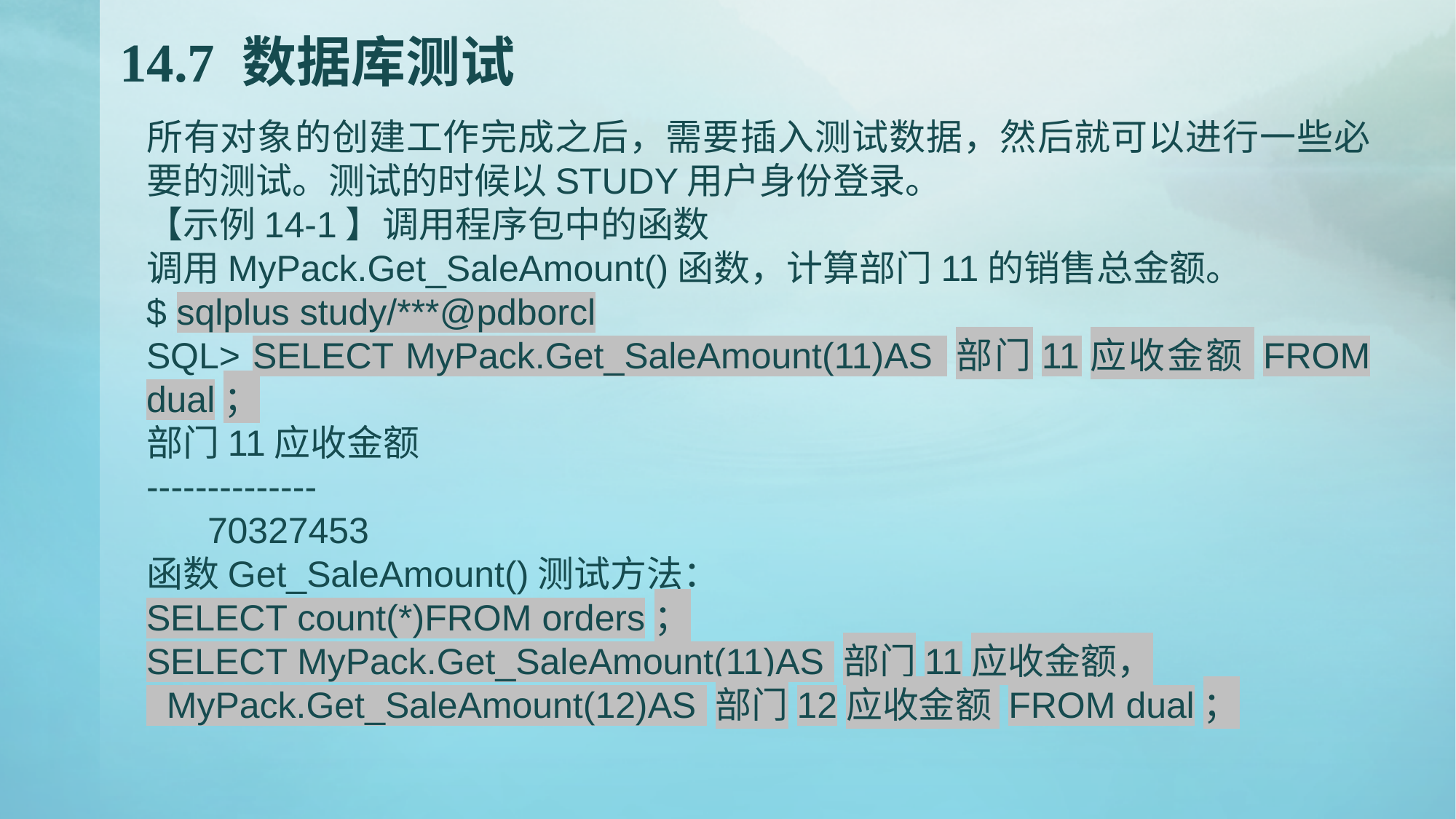

# 14.7 数据库测试
所有对象的创建工作完成之后，需要插入测试数据，然后就可以进行一些必要的测试。测试的时候以STUDY用户身份登录。
【示例14-1】调用程序包中的函数
调用MyPack.Get_SaleAmount()函数，计算部门11的销售总金额。
$ sqlplus study/***@pdborcl
SQL> SELECT MyPack.Get_SaleAmount(11)AS 部门11应收金额 FROM dual；
部门11应收金额
--------------
      70327453
函数Get_SaleAmount()测试方法：
SELECT count(*)FROM orders；
SELECT MyPack.Get_SaleAmount(11)AS 部门11应收金额，
  MyPack.Get_SaleAmount(12)AS 部门12应收金额 FROM dual；